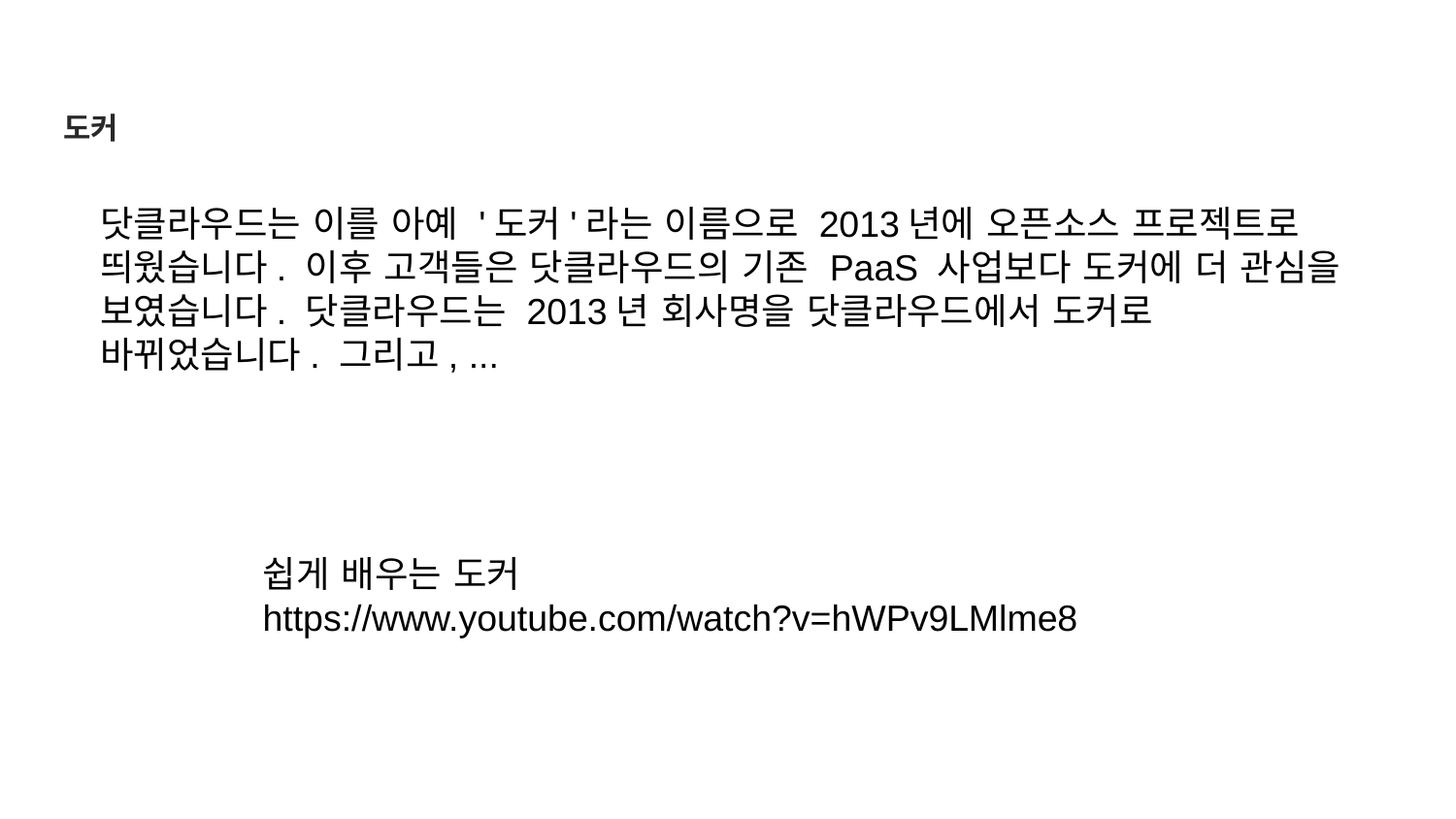

도커

닷클라우드는 이를 아예 '도커'라는 이름으로 2013년에 오픈소스 프로젝트로 띄웠습니다. 이후 고객들은 닷클라우드의 기존 PaaS 사업보다 도커에 더 관심을 보였습니다. 닷클라우드는 2013년 회사명을 닷클라우드에서 도커로 바뀌었습니다. 그리고, ...
쉽게 배우는 도커
https://www.youtube.com/watch?v=hWPv9LMlme8